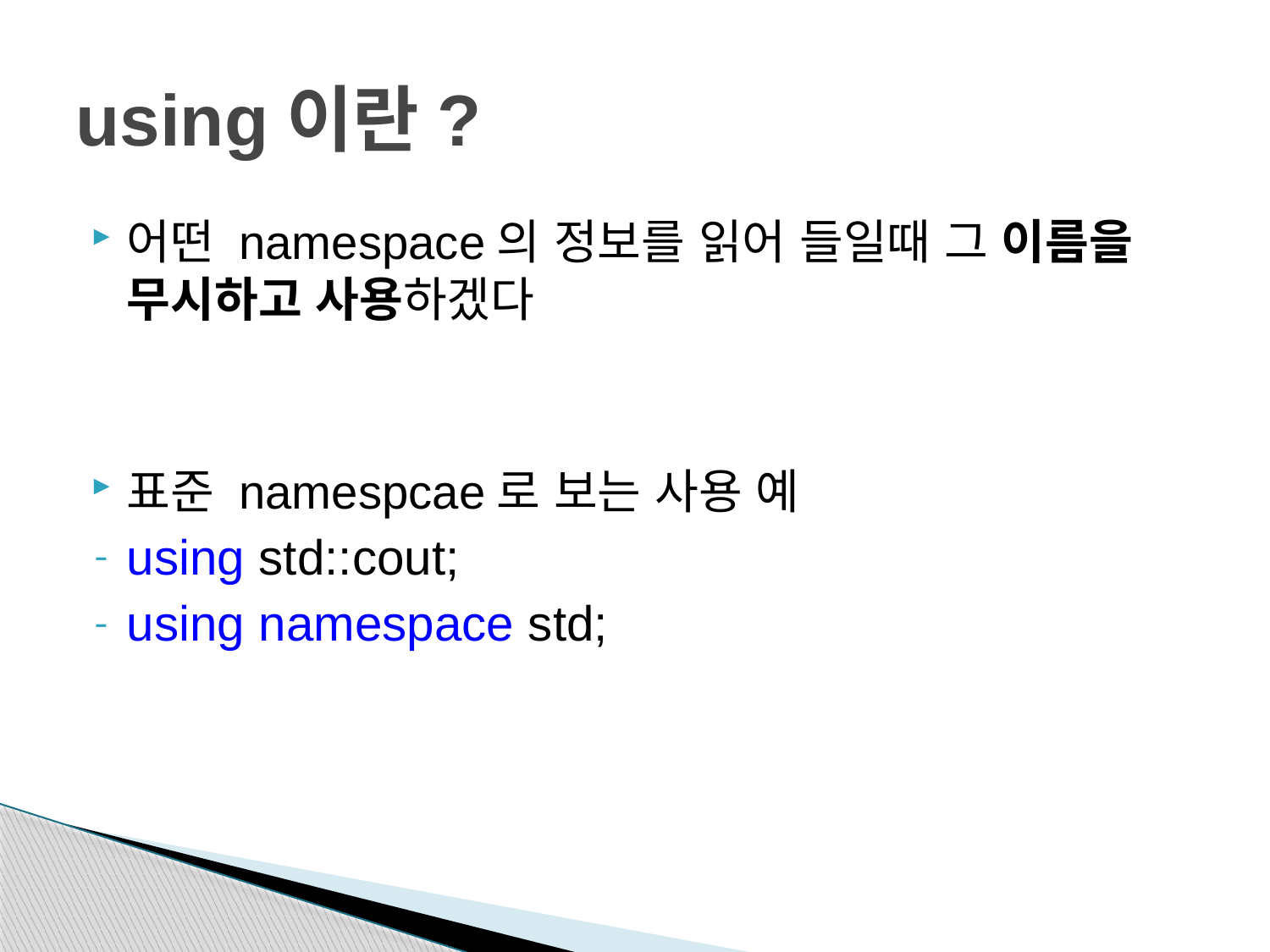

# using이란?
어떤 namespace의 정보를 읽어 들일때 그 이름을 무시하고 사용하겠다

표준 namespcae로 보는 사용 예
using std::cout;
using namespace std;